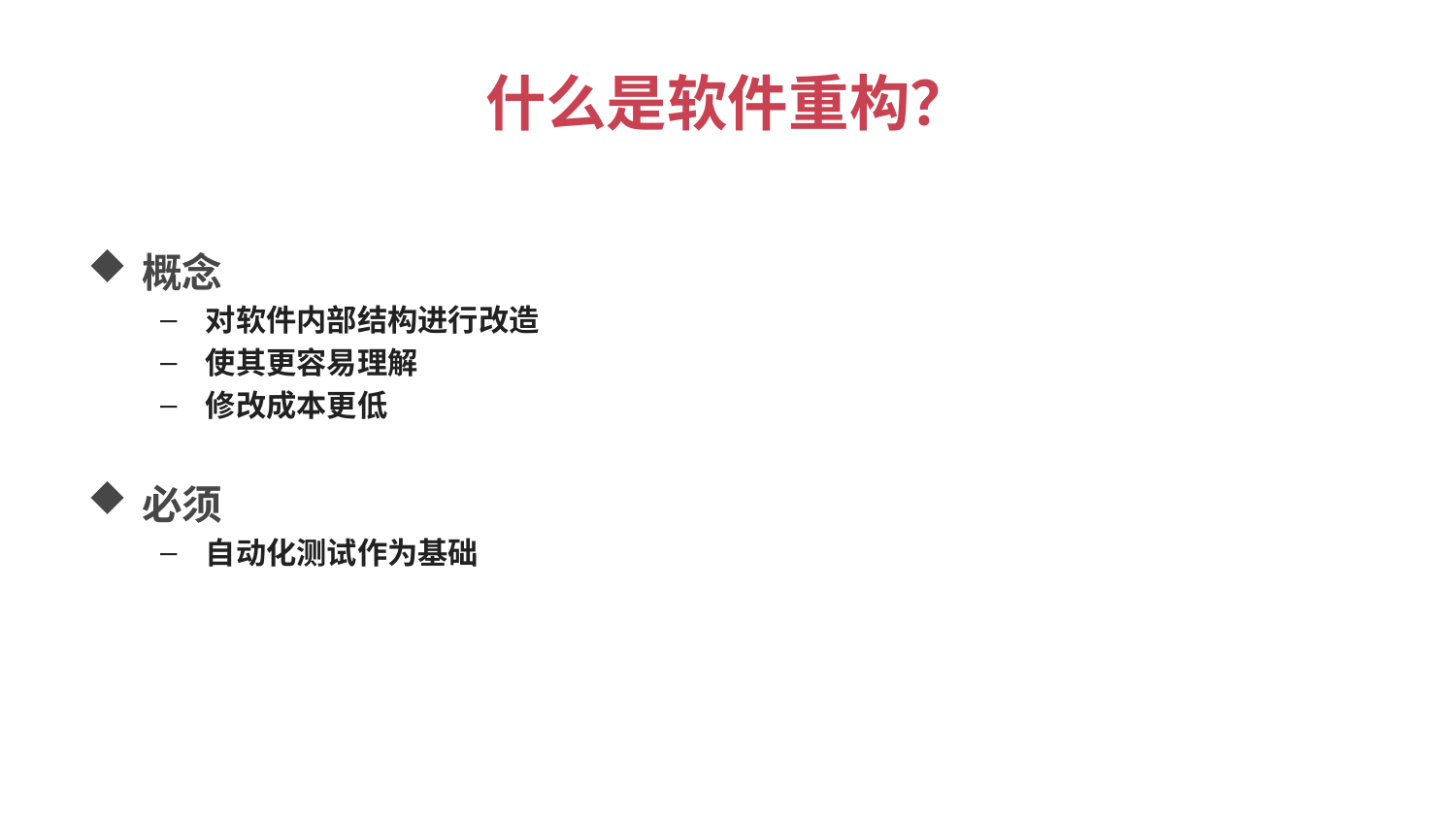

# 什么是软件重构？
概念
对软件内部结构进行改造
使其更容易理解
修改成本更低
必须
自动化测试作为基础